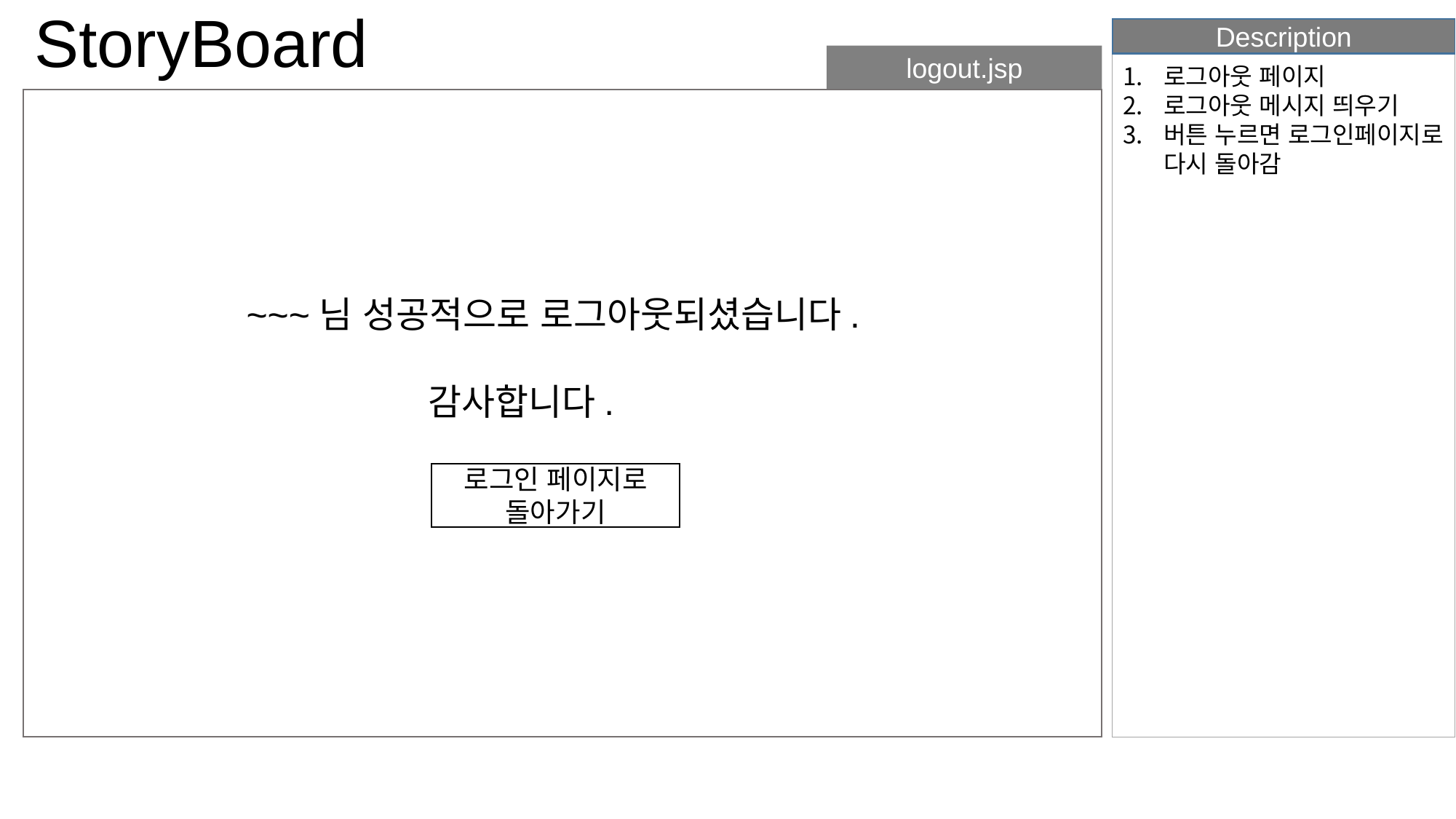

# StoryBoard

Description
logout.jsp

로그아웃 페이지
로그아웃 메시지 띄우기
버튼 누르면 로그인페이지로 다시 돌아감

~~~님 성공적으로 로그아웃되셨습니다.

                 감사합니다.

로그인 페이지로 돌아가기